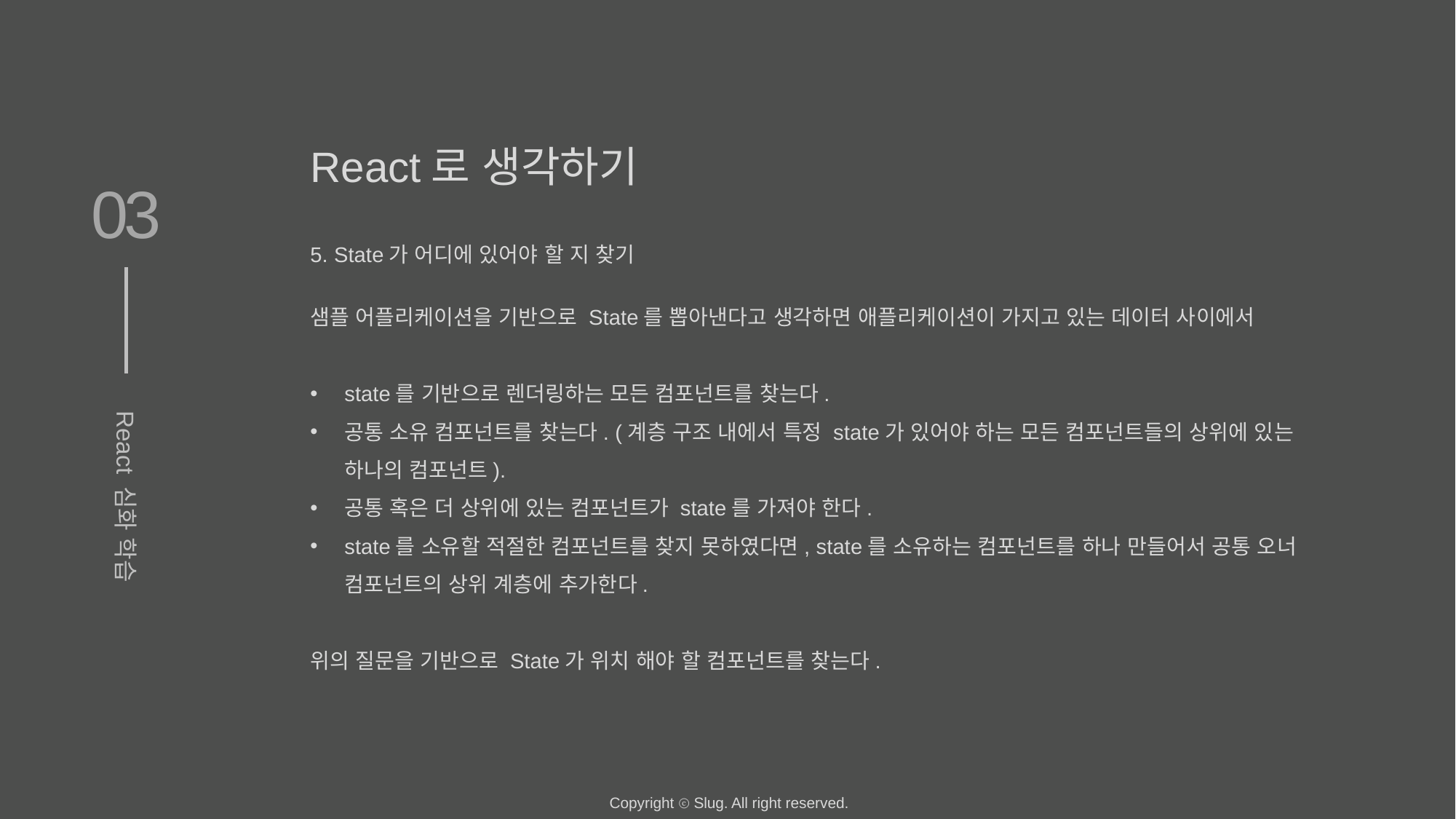

React로 생각하기
03
5. State가 어디에 있어야 할 지 찾기

샘플 어플리케이션을 기반으로 State를 뽑아낸다고 생각하면 애플리케이션이 가지고 있는 데이터 사이에서

state를 기반으로 렌더링하는 모든 컴포넌트를 찾는다.
공통 소유 컴포넌트를 찾는다. (계층 구조 내에서 특정 state가 있어야 하는 모든 컴포넌트들의 상위에 있는 하나의 컴포넌트).
공통 혹은 더 상위에 있는 컴포넌트가 state를 가져야 한다.
state를 소유할 적절한 컴포넌트를 찾지 못하였다면, state를 소유하는 컴포넌트를 하나 만들어서 공통 오너 컴포넌트의 상위 계층에 추가한다.

위의 질문을 기반으로 State가 위치 해야 할 컴포넌트를 찾는다.
React 심화 학습
Copyright ⓒ Slug. All right reserved.